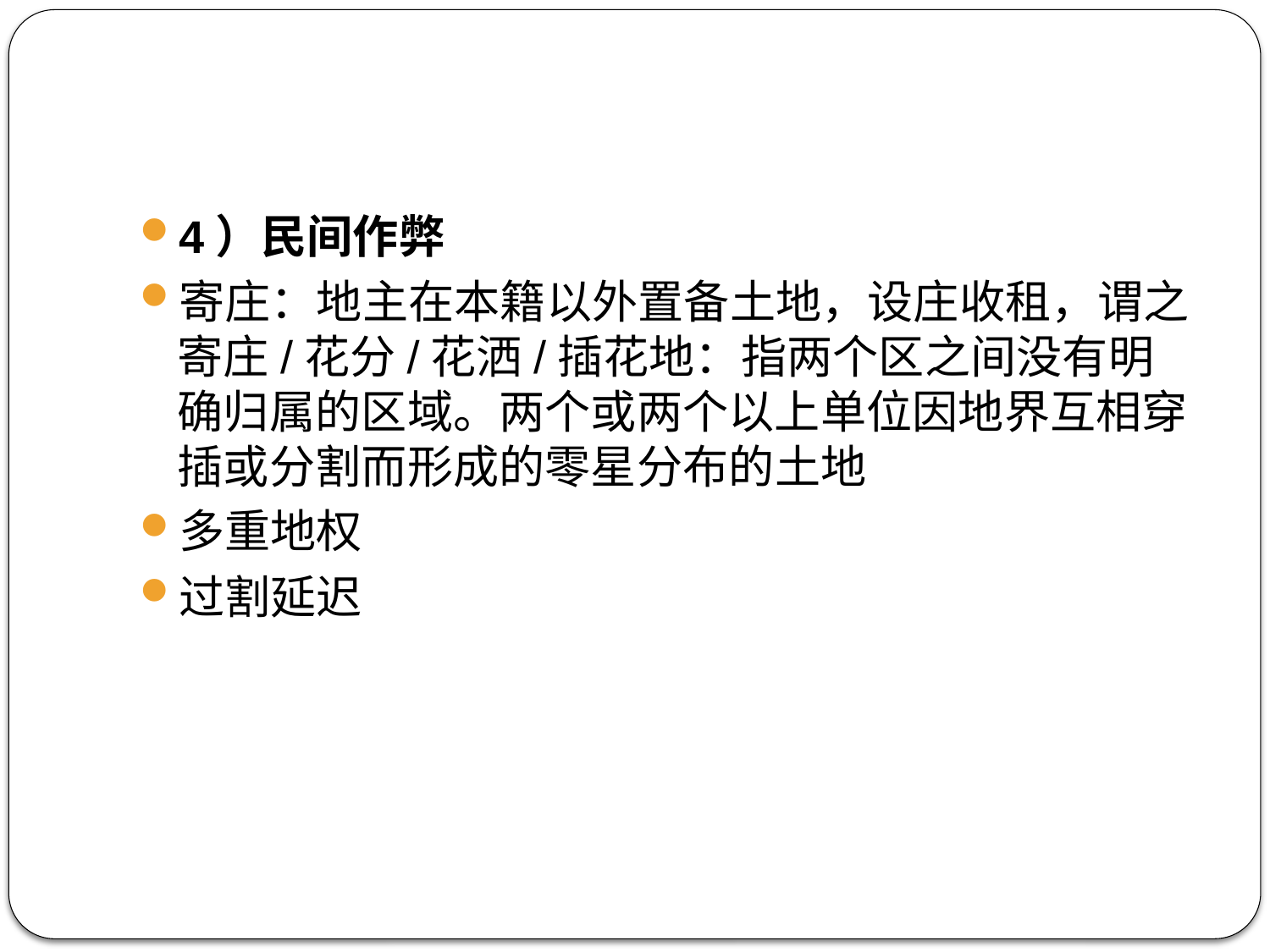

#
4）民间作弊
寄庄：地主在本籍以外置备土地，设庄收租，谓之寄庄/花分/花洒/插花地：指两个区之间没有明确归属的区域。两个或两个以上单位因地界互相穿插或分割而形成的零星分布的土地
多重地权
过割延迟